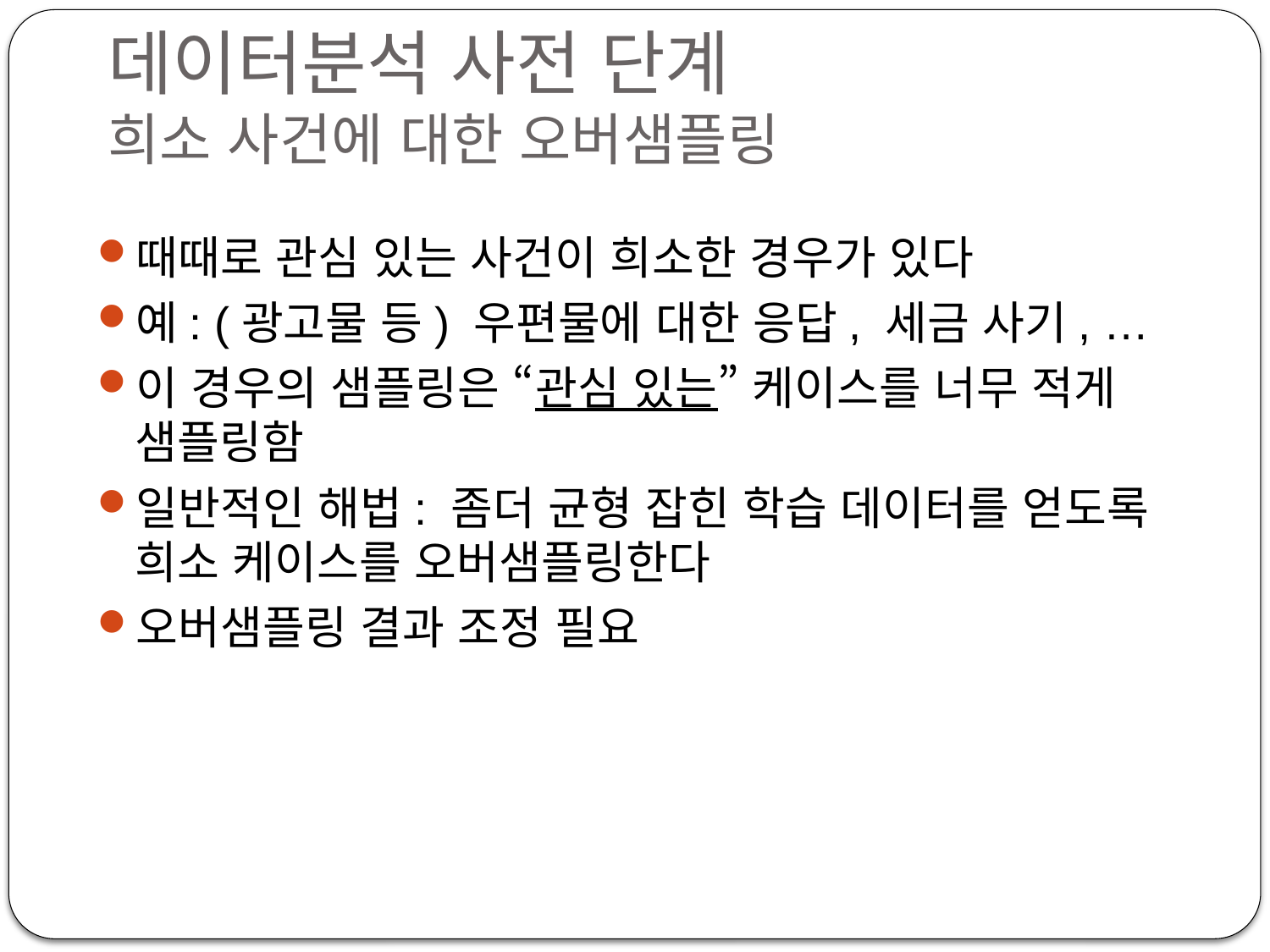

# 데이터분석 사전 단계 희소 사건에 대한 오버샘플링
때때로 관심 있는 사건이 희소한 경우가 있다
예: (광고물 등) 우편물에 대한 응답, 세금 사기, …
이 경우의 샘플링은 “관심 있는” 케이스를 너무 적게 샘플링함
일반적인 해법: 좀더 균형 잡힌 학습 데이터를 얻도록 희소 케이스를 오버샘플링한다
오버샘플링 결과 조정 필요